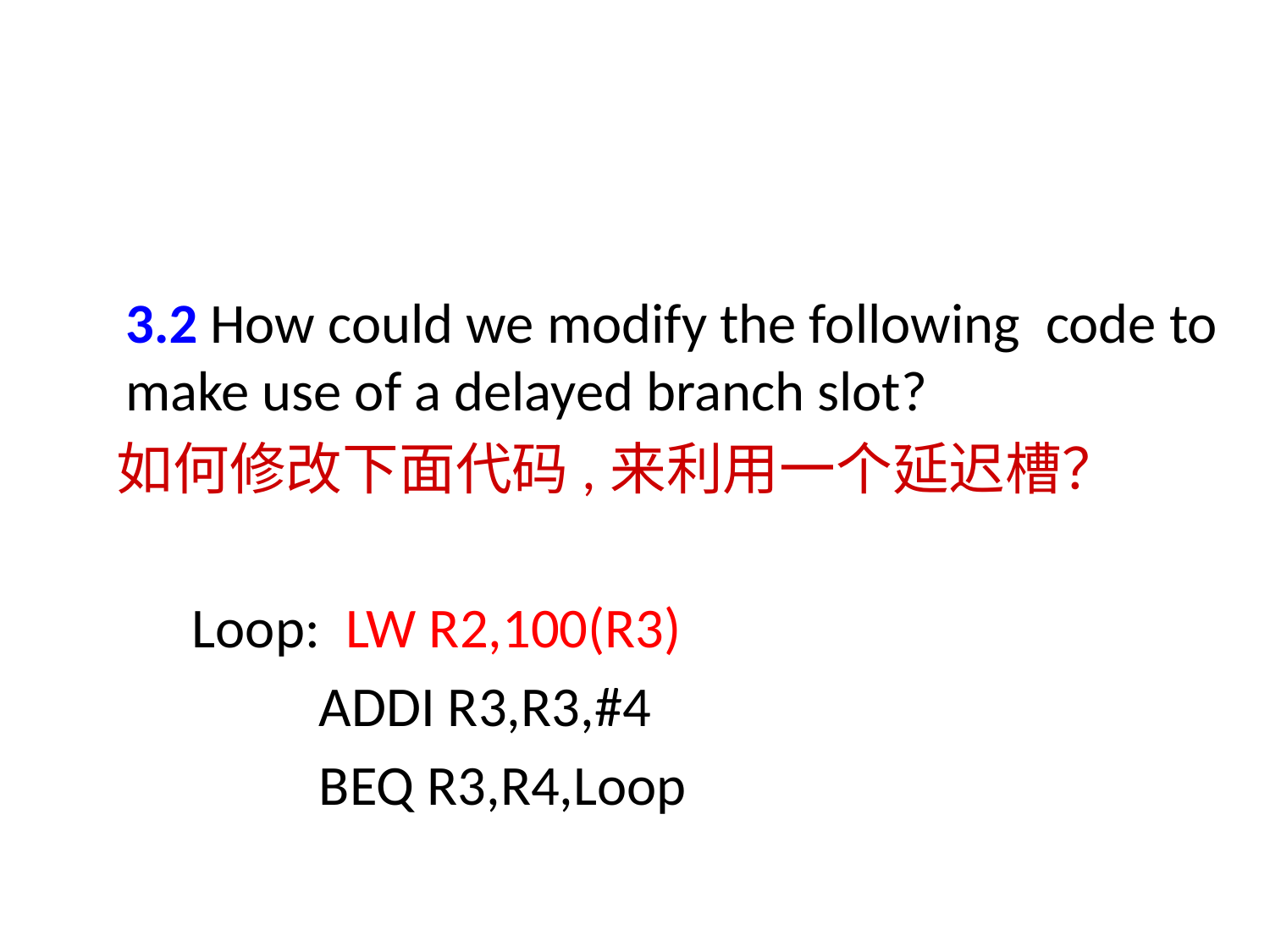

3.2 How could we modify the following  code to make use of a delayed branch slot?
  如何修改下面代码,来利用一个延迟槽？

         Loop:  LW R2,100(R3)
                   ADDI R3,R3,#4
                   BEQ R3,R4,Loop